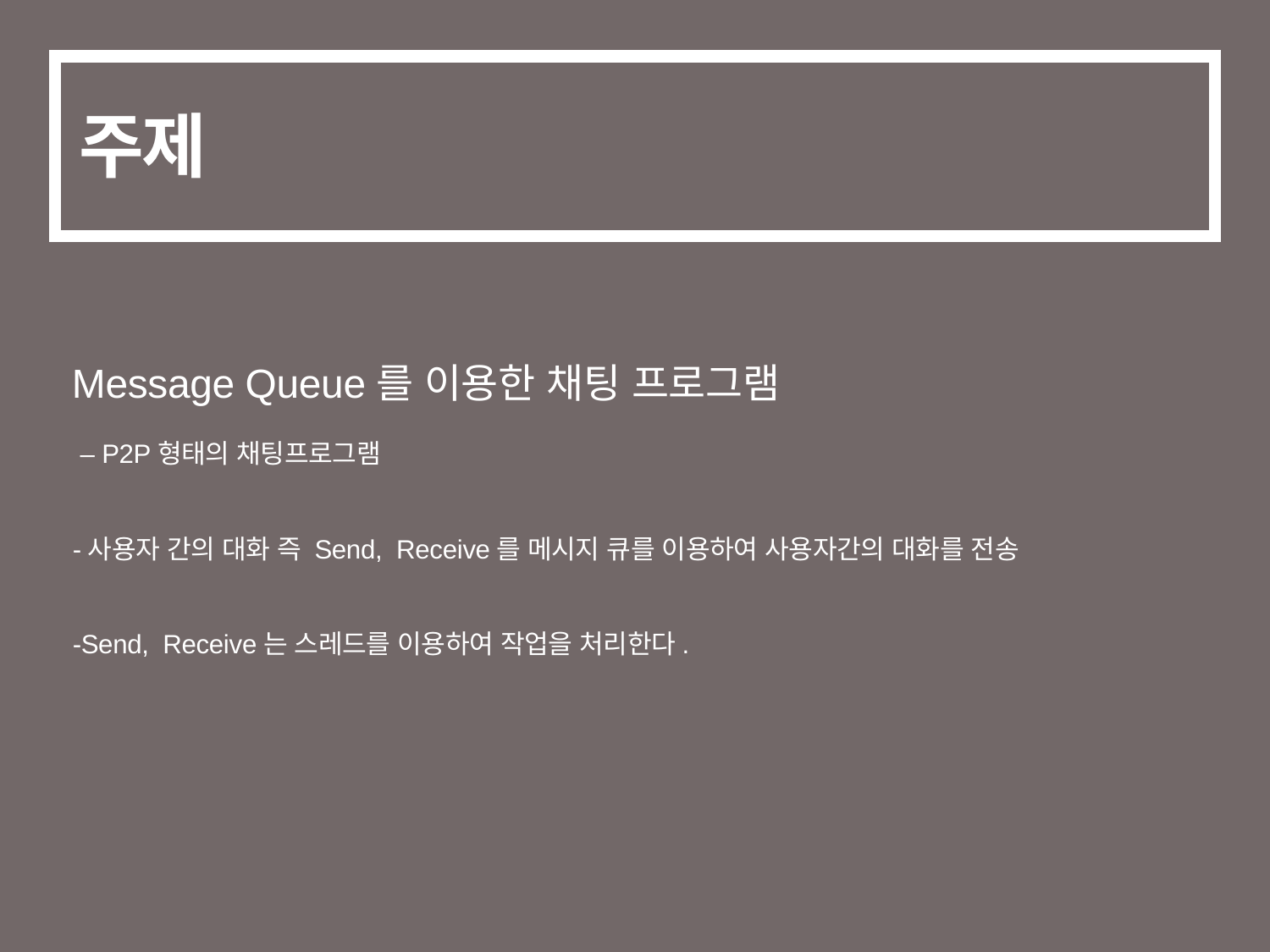

# 주제
Message Queue를 이용한 채팅 프로그램
 – P2P형태의 채팅프로그램

-사용자 간의 대화 즉 Send,  Receive를 메시지 큐를 이용하여 사용자간의 대화를 전송

-Send,  Receive는 스레드를 이용하여 작업을 처리한다.